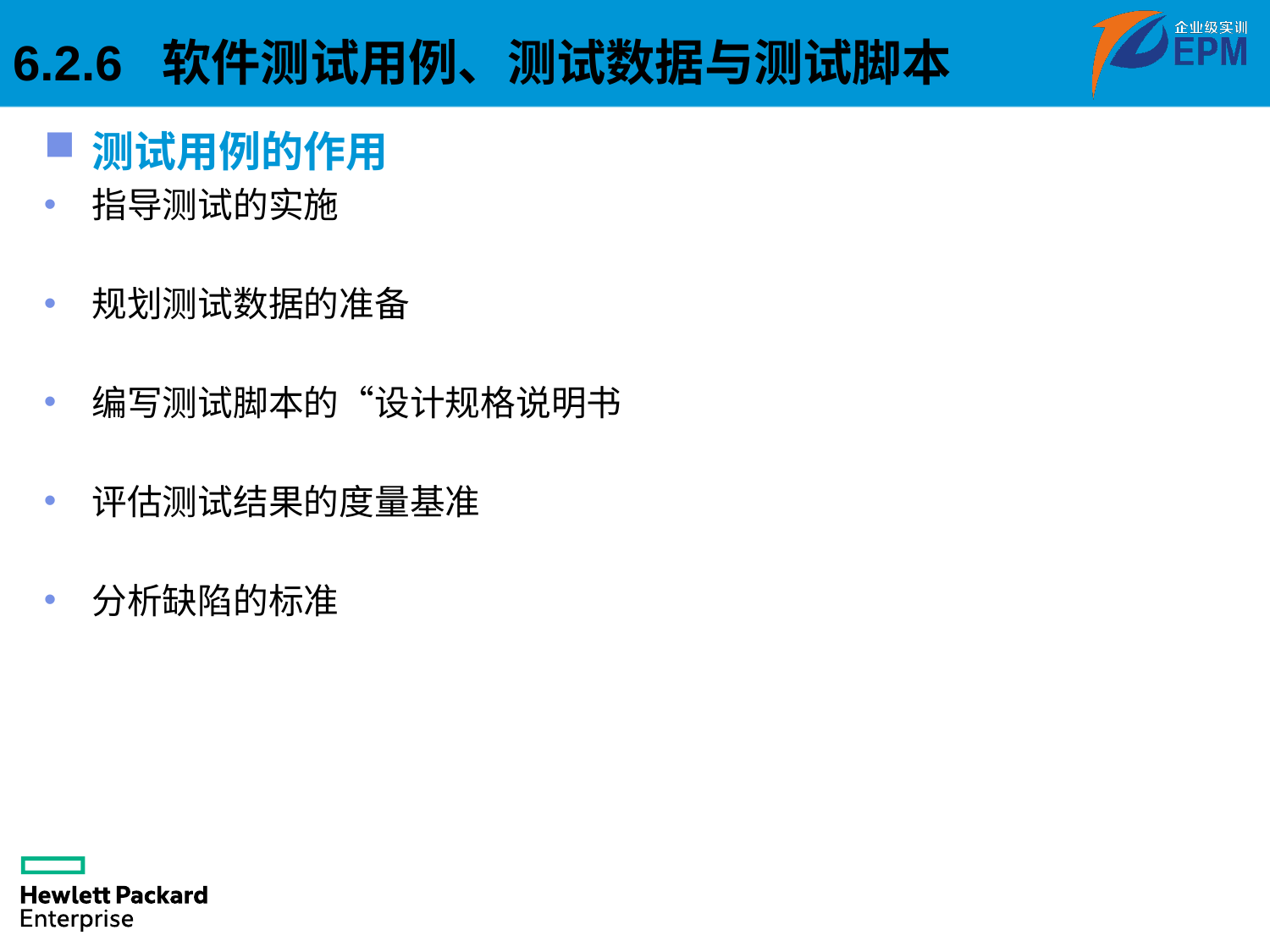

6.2.6  软件测试用例、测试数据与测试脚本
测试用例的作用
指导测试的实施

规划测试数据的准备

编写测试脚本的“设计规格说明书

评估测试结果的度量基准

分析缺陷的标准